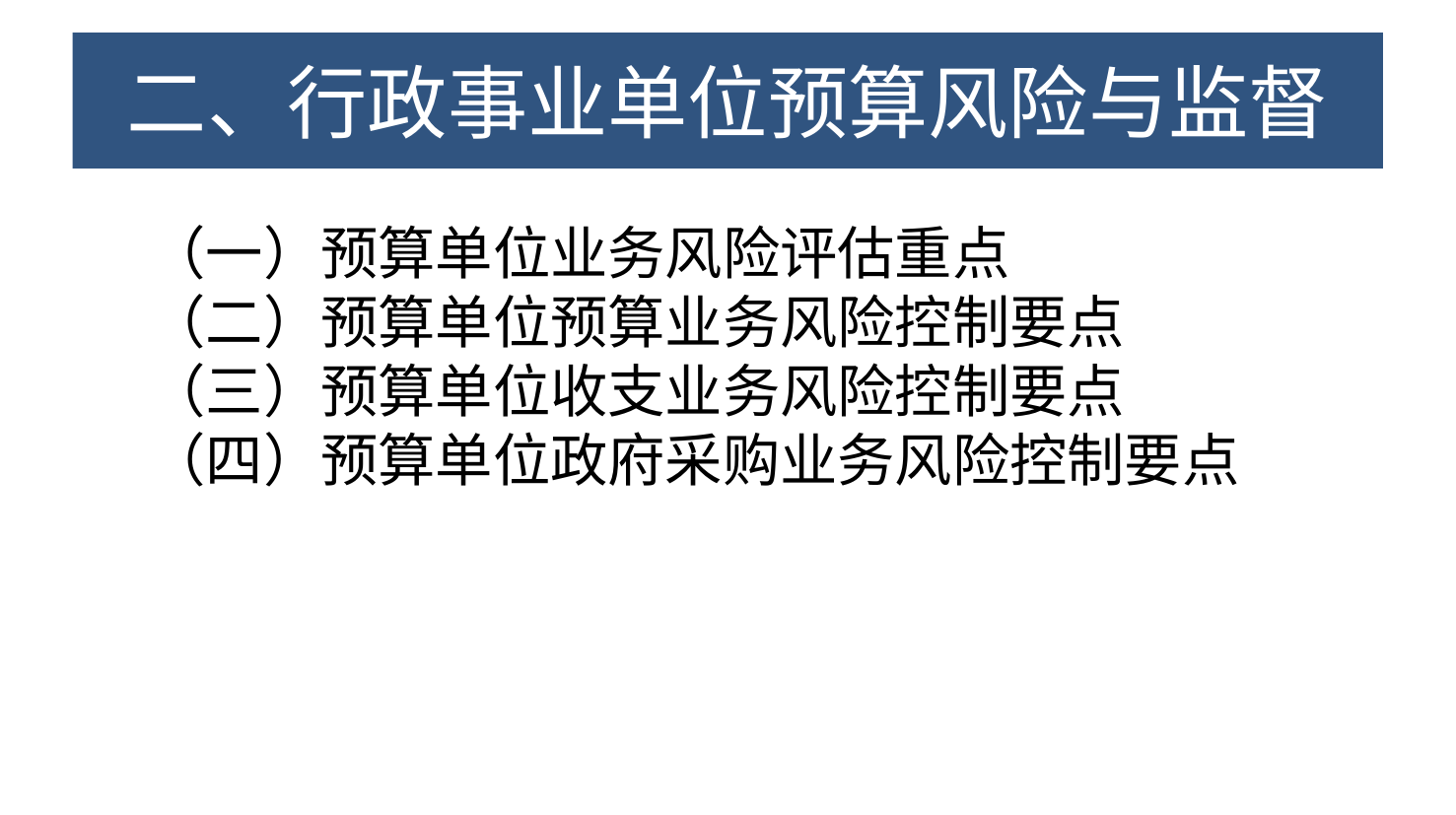

# 二、行政事业单位预算风险与监督
（一）预算单位业务风险评估重点
（二）预算单位预算业务风险控制要点
（三）预算单位收支业务风险控制要点
（四）预算单位政府采购业务风险控制要点